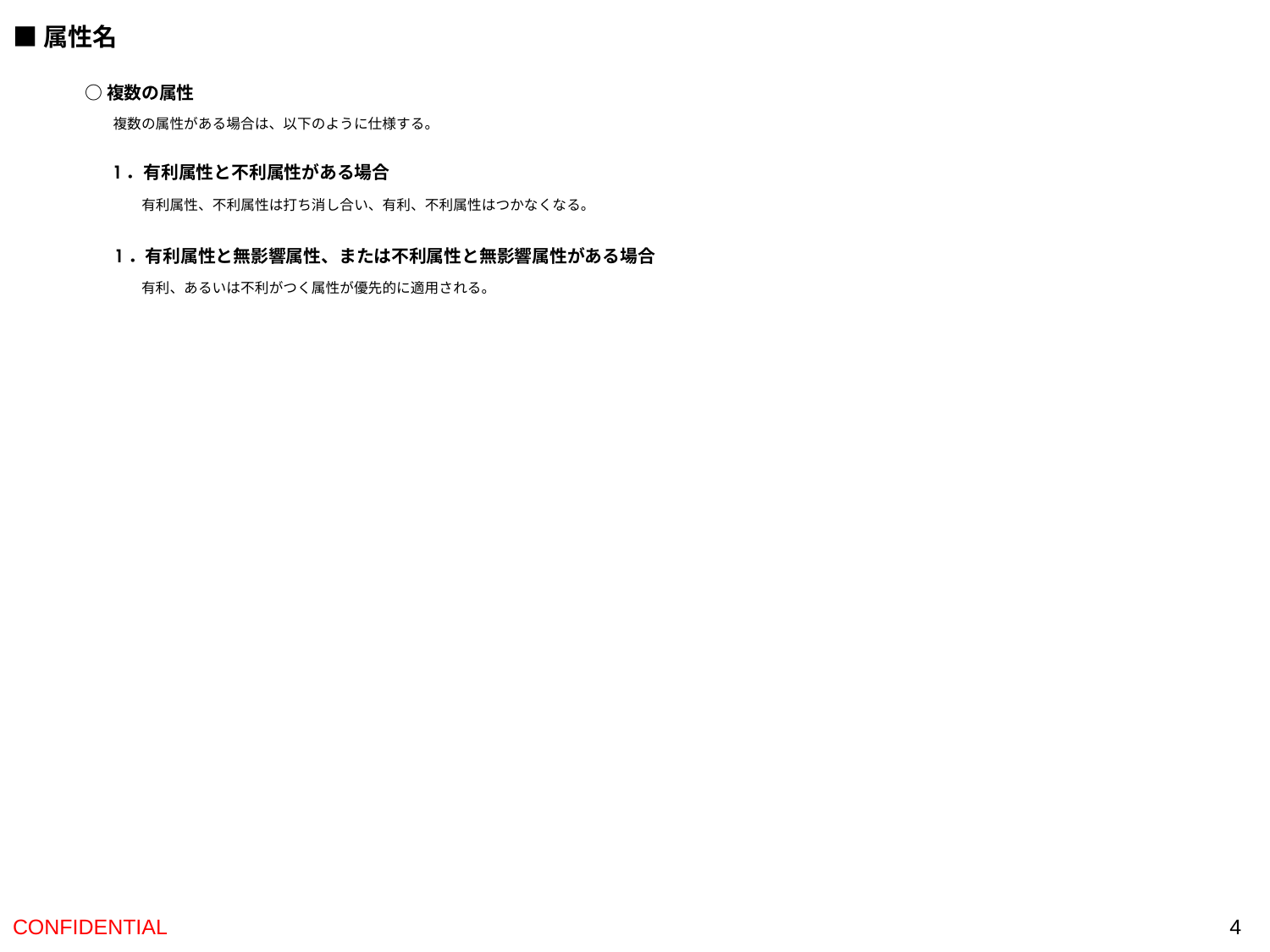

■属性名
○複数の属性
複数の属性がある場合は、以下のように仕様する。
1．有利属性と不利属性がある場合
有利属性、不利属性は打ち消し合い、有利、不利属性はつかなくなる。
1．有利属性と無影響属性、または不利属性と無影響属性がある場合
有利、あるいは不利がつく属性が優先的に適用される。
4
CONFIDENTIAL